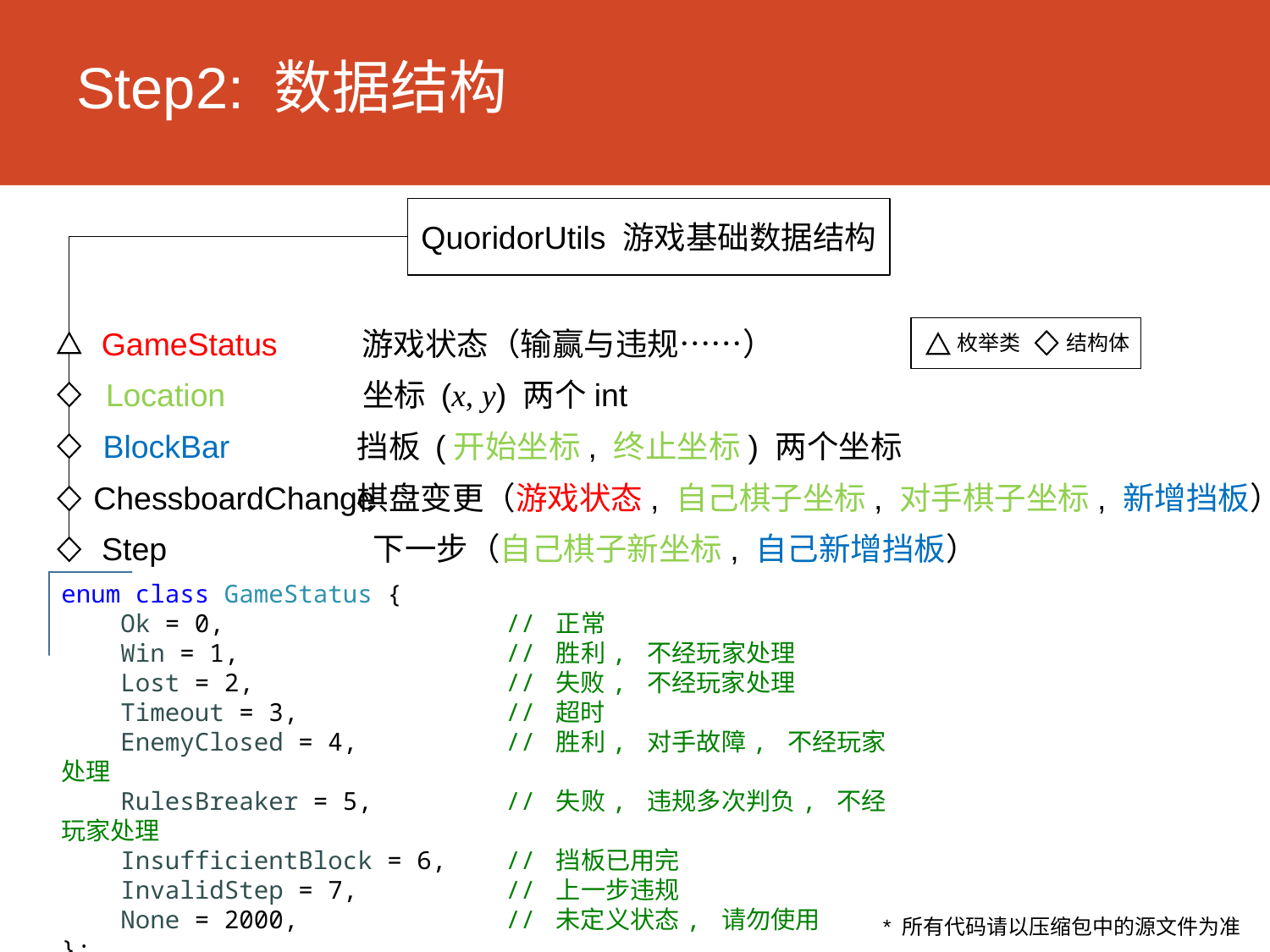

Step2: 数据结构
QuoridorUtils 游戏基础数据结构

枚举类
结构体

GameStatus
游戏状态（输赢与违规……）

Location
坐标 (x, y) 两个int

BlockBar
挡板 (开始坐标, 终止坐标) 两个坐标

ChessboardChange
棋盘变更（游戏状态, 自己棋子坐标, 对手棋子坐标, 新增挡板）

Step
下一步（自己棋子新坐标, 自己新增挡板）

enum class GameStatus {
    Ok = 0,                   // 正常
    Win = 1,                  // 胜利, 不经玩家处理
    Lost = 2,                 // 失败, 不经玩家处理
    Timeout = 3,              // 超时
    EnemyClosed = 4,          // 胜利, 对手故障, 不经玩家处理
    RulesBreaker = 5,         // 失败, 违规多次判负, 不经玩家处理
    InsufficientBlock = 6,    // 挡板已用完
    InvalidStep = 7,          // 上一步违规
    None = 2000,              // 未定义状态, 请勿使用
};

* 所有代码请以压缩包中的源文件为准